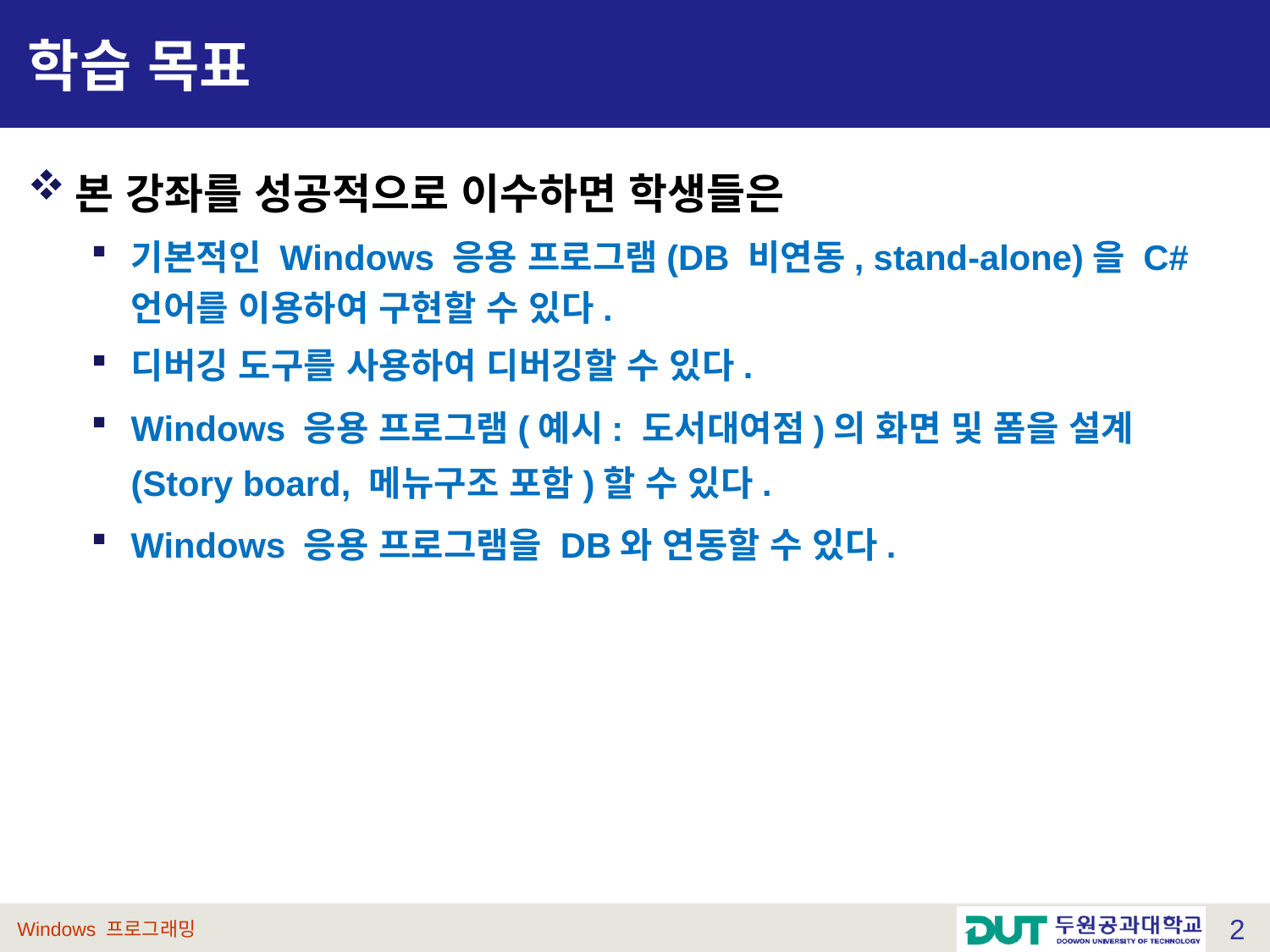

# 학습 목표
본 강좌를 성공적으로 이수하면 학생들은
기본적인 Windows 응용 프로그램(DB 비연동, stand-alone)을 C# 언어를 이용하여 구현할 수 있다.
디버깅 도구를 사용하여 디버깅할 수 있다.
Windows 응용 프로그램(예시: 도서대여점)의 화면 및 폼을 설계(Story board, 메뉴구조 포함)할 수 있다.
Windows 응용 프로그램을 DB와 연동할 수 있다.